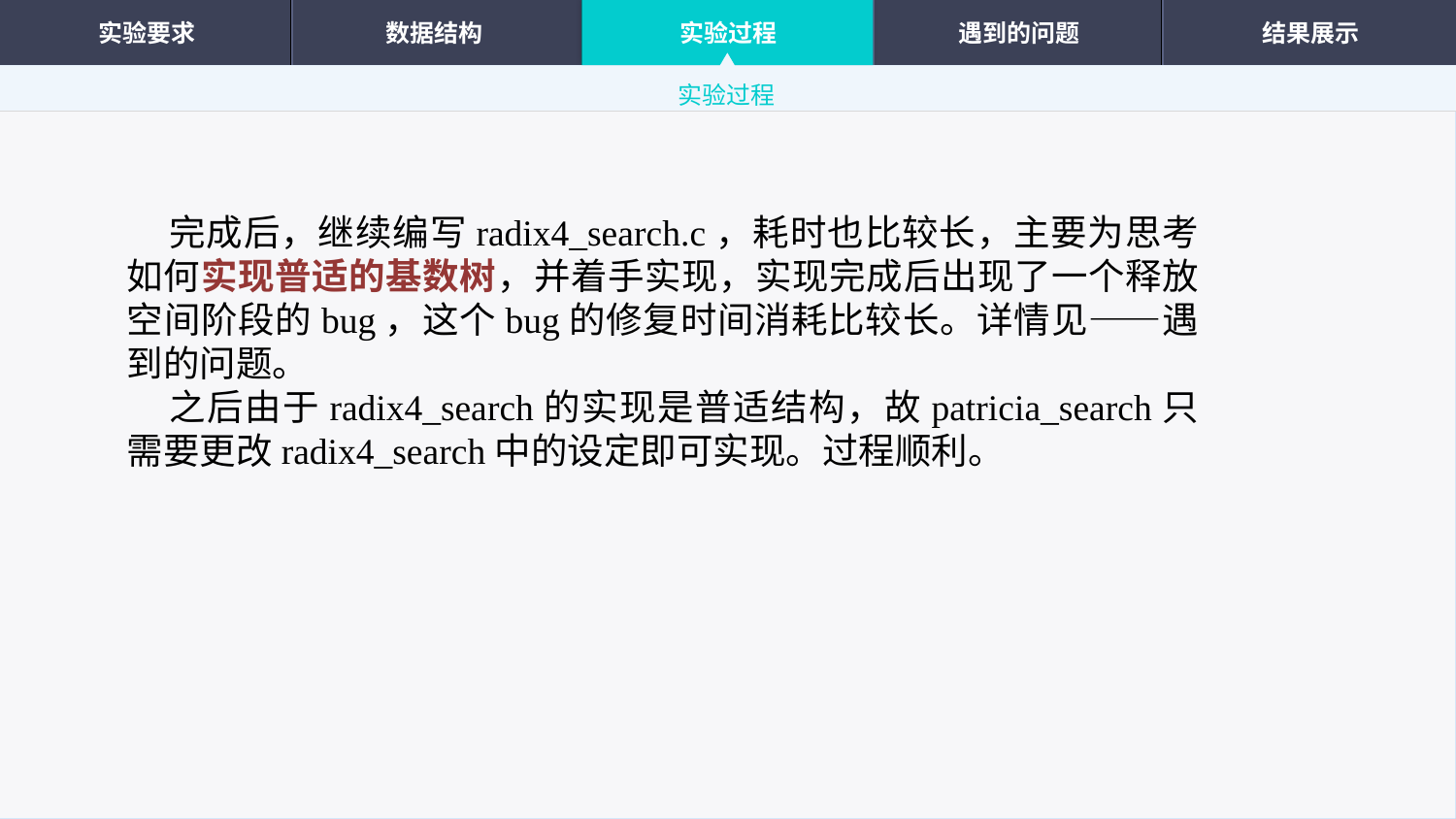

实验要求
数据结构
实验过程
遇到的问题
结果展示
实验过程
完成后，继续编写radix4_search.c，耗时也比较长，主要为思考如何实现普适的基数树，并着手实现，实现完成后出现了一个释放空间阶段的bug，这个bug的修复时间消耗比较长。详情见——遇到的问题。
之后由于radix4_search的实现是普适结构，故patricia_search只需要更改radix4_search中的设定即可实现。过程顺利。